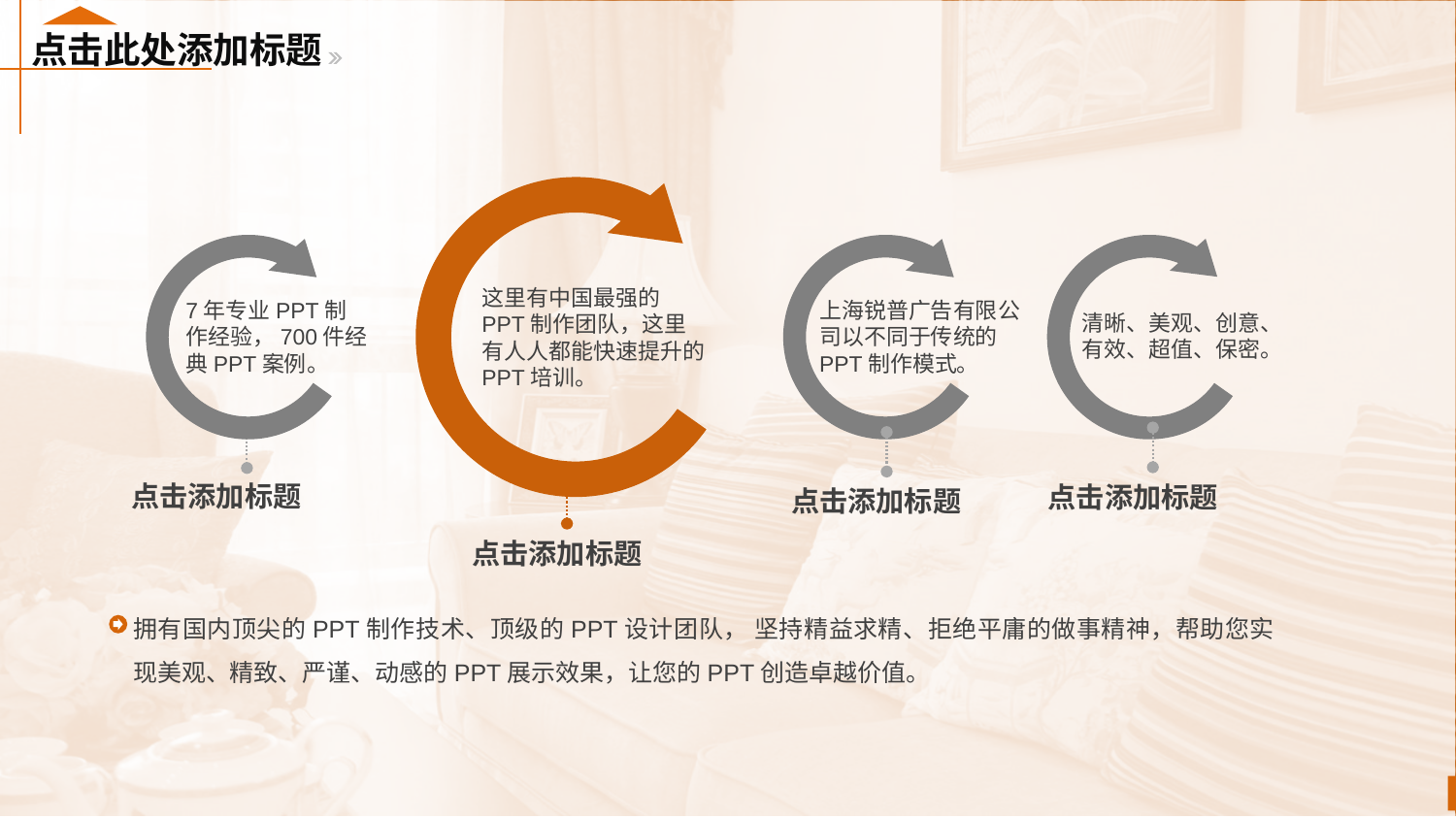

点击此处添加标题

这里有中国最强的PPT制作团队，这里有人人都能快速提升的PPT培训。
点击添加标题

7年专业PPT制作经验，700件经典PPT案例。
点击添加标题

上海锐普广告有限公司以不同于传统的PPT制作模式。
点击添加标题

清晰、美观、创意、有效、超值、保密。
点击添加标题
拥有国内顶尖的PPT制作技术、顶级的PPT设计团队， 坚持精益求精、拒绝平庸的做事精神，帮助您实现美观、精致、严谨、动感的PPT展示效果，让您的PPT创造卓越价值。